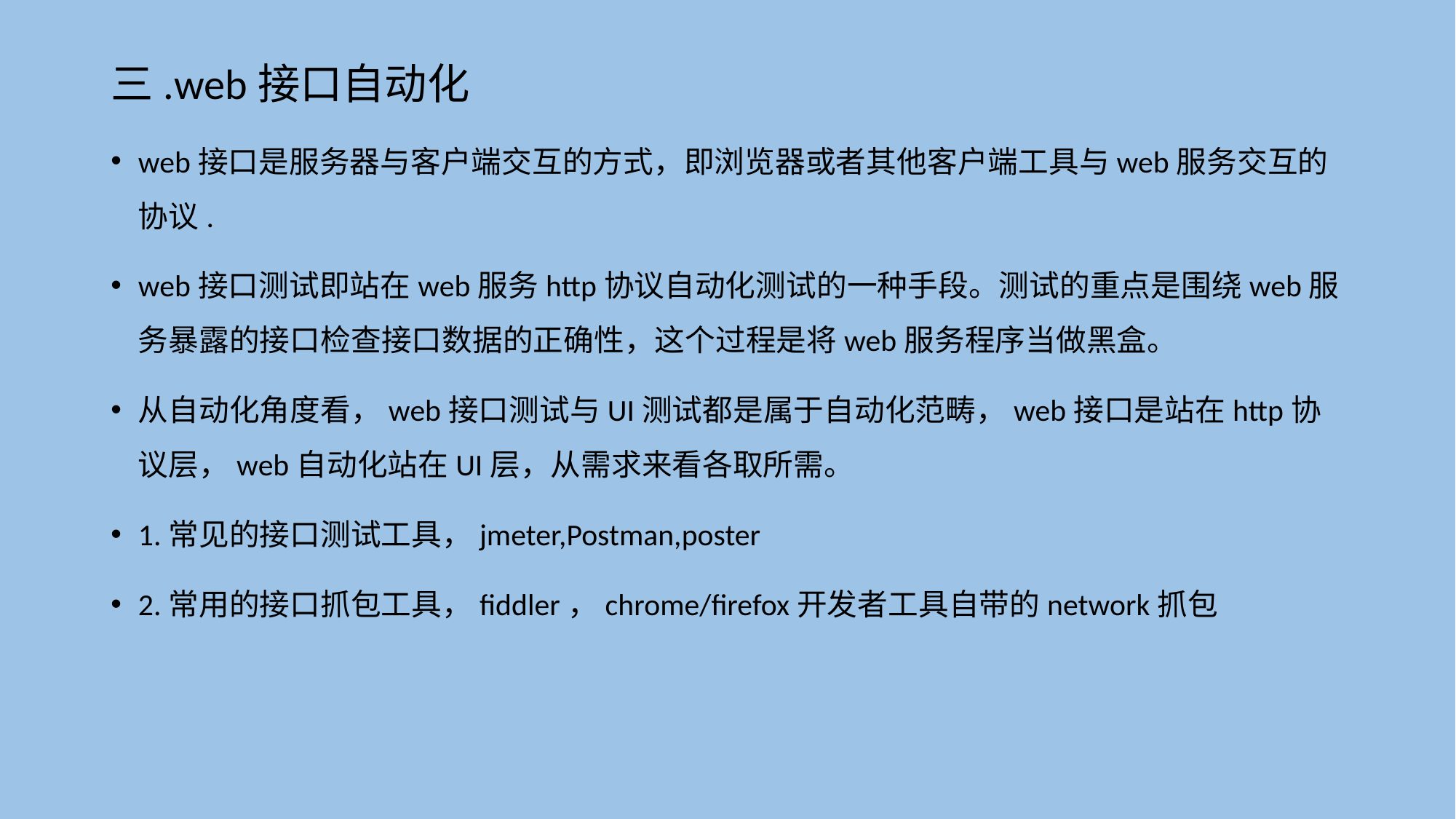

三.web接口自动化
web接口是服务器与客户端交互的方式，即浏览器或者其他客户端工具与web服务交互的协议.
web接口测试即站在web服务http协议自动化测试的一种手段。测试的重点是围绕web服务暴露的接口检查接口数据的正确性，这个过程是将web服务程序当做黑盒。
从自动化角度看，web接口测试与UI测试都是属于自动化范畴，web接口是站在http协议层，web自动化站在UI层，从需求来看各取所需。
1.常见的接口测试工具，jmeter,Postman,poster
2.常用的接口抓包工具，fiddler，chrome/firefox开发者工具自带的network抓包